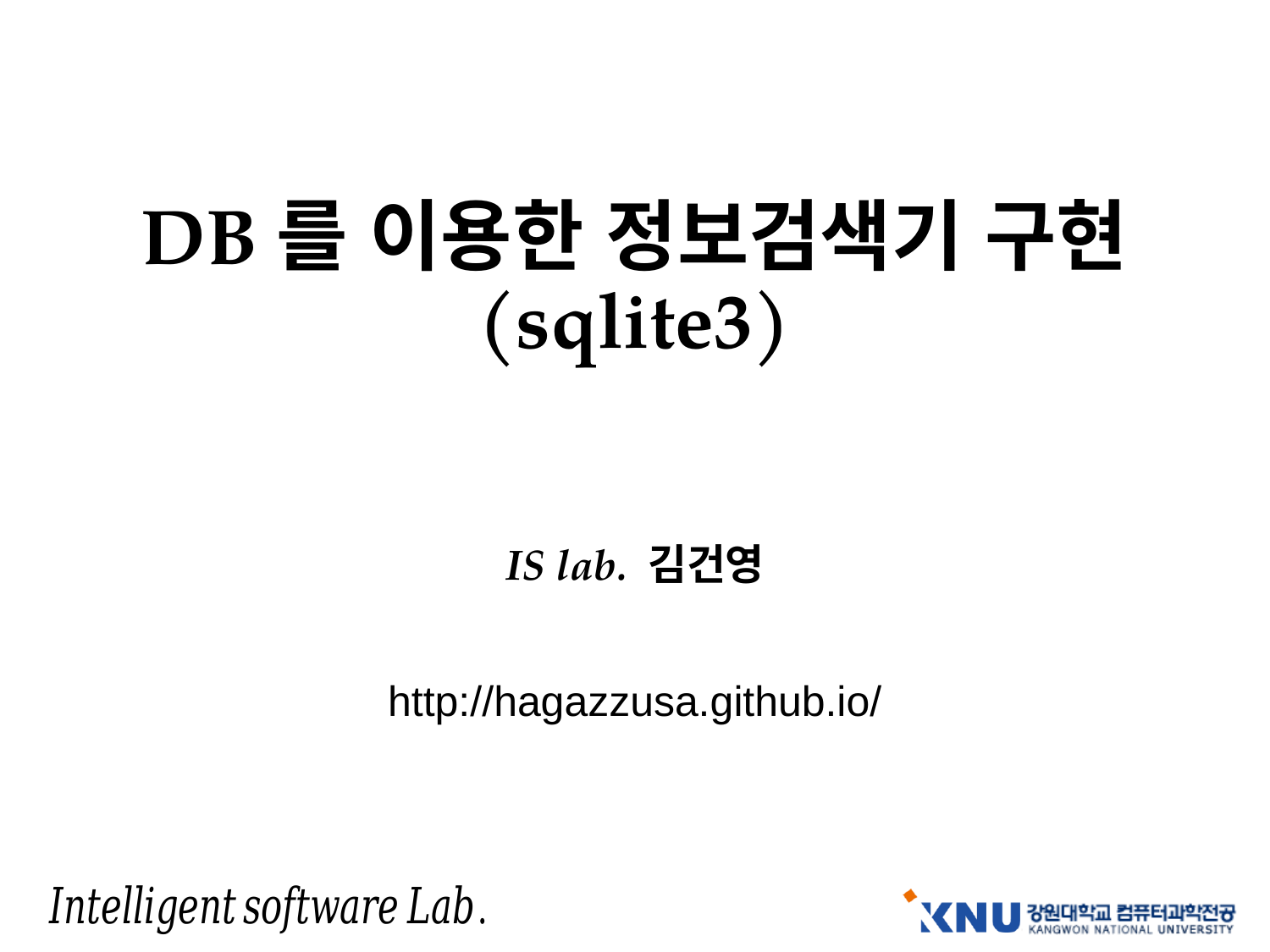

# DB를 이용한 정보검색기 구현 (sqlite3)

IS lab. 김건영

http://hagazzusa.github.io/